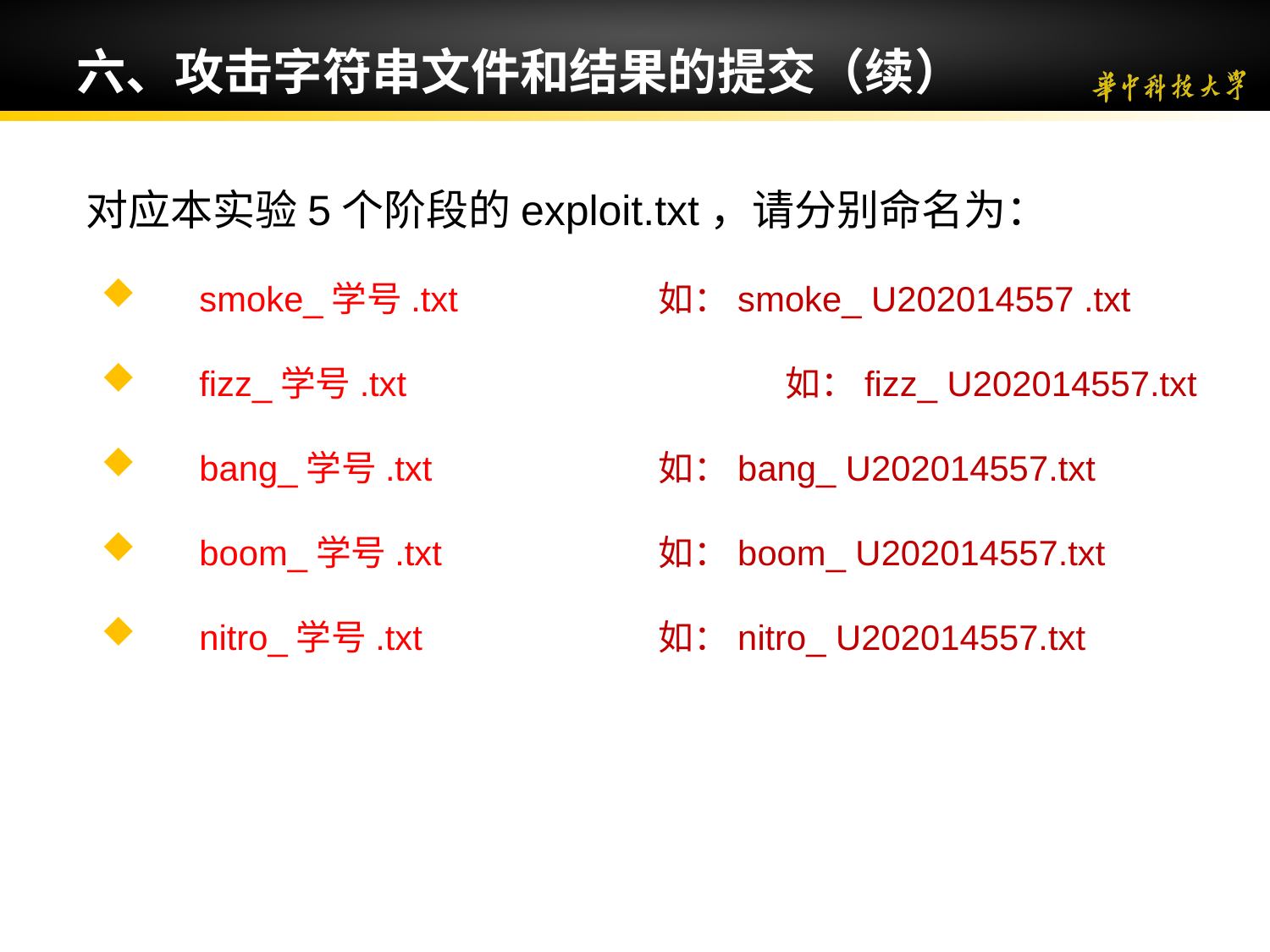

# 六、攻击字符串文件和结果的提交（续）
    对应本实验5个阶段的exploit.txt，请分别命名为：
     smoke_学号.txt		如：smoke_ U202014557 .txt
     fizz_学号.txt			如：fizz_ U202014557.txt
     bang_学号.txt		如：bang_ U202014557.txt
     boom_学号.txt		如：boom_ U202014557.txt
     nitro_学号.txt		如：nitro_ U202014557.txt